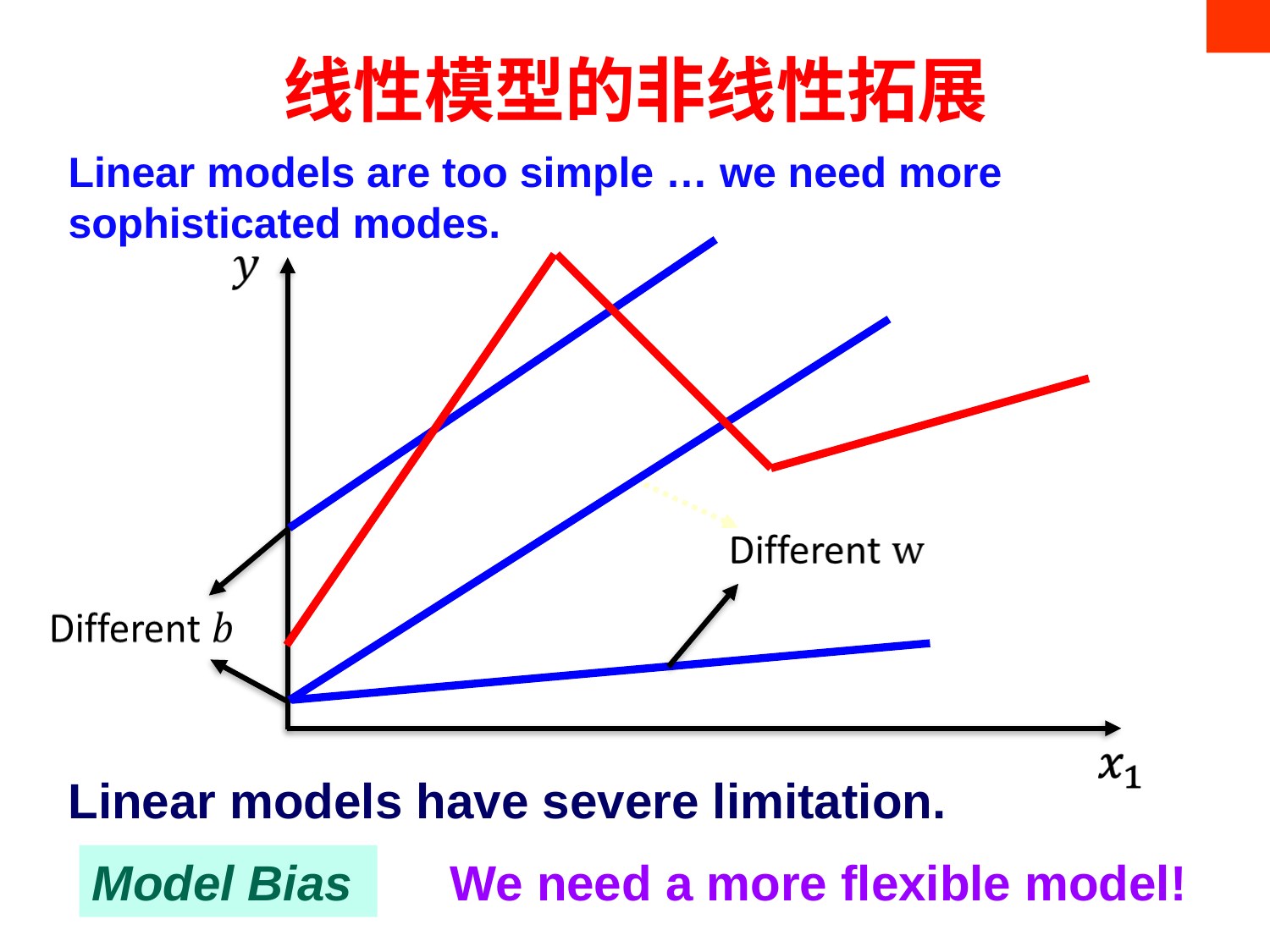

25
# 线性模型的非线性拓展
Linear models are too simple … we need more sophisticated modes.

Linear models have severe limitation.
We need a more flexible model!
Model Bias